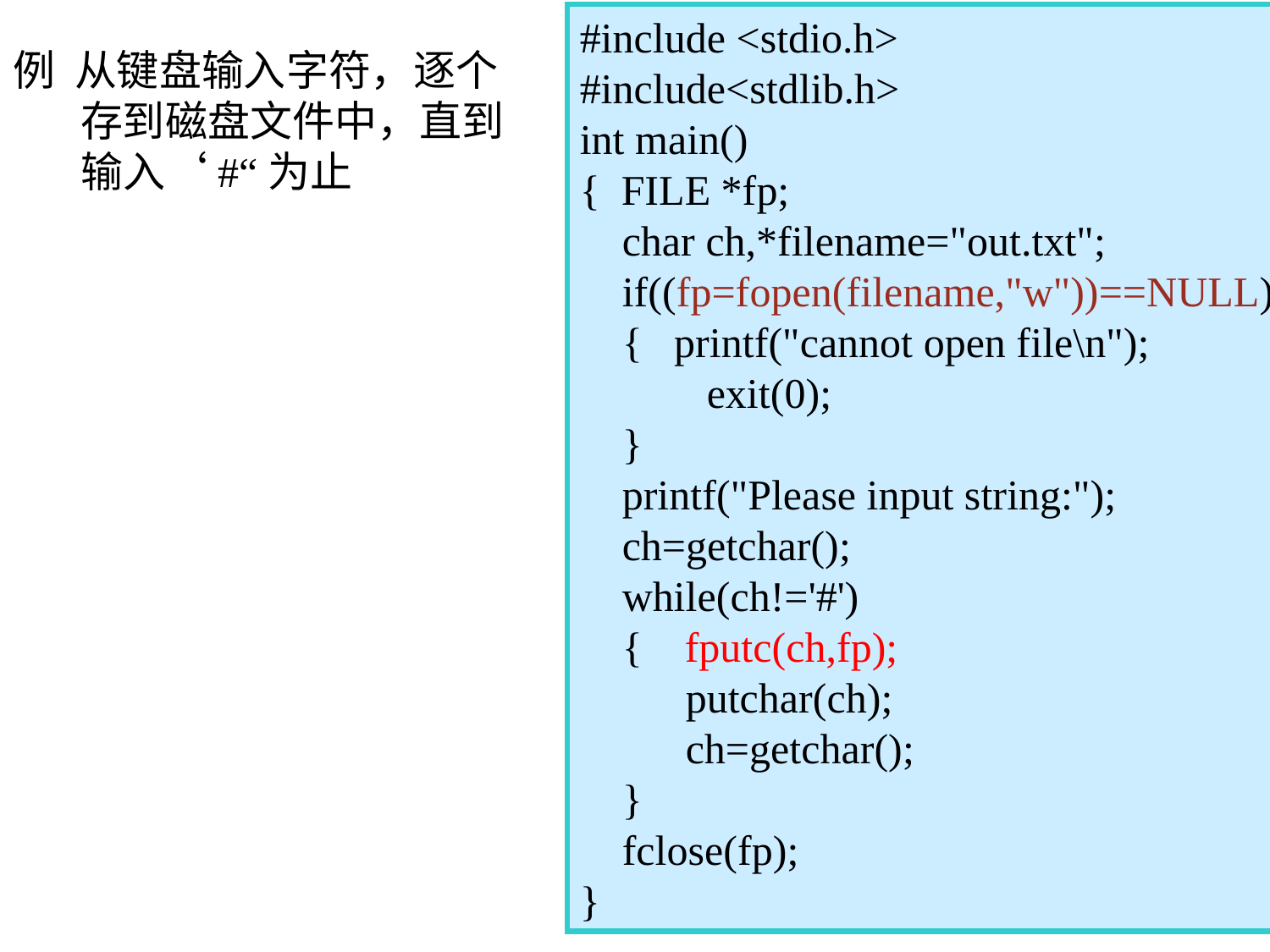

#include <stdio.h>
#include<stdlib.h>
int main()
{  FILE *fp;
    char ch,*filename="out.txt";
    if((fp=fopen(filename,"w"))==NULL)
    {   printf("cannot open file\n");
	exit(0);
    }
    printf("Please input string:");
    ch=getchar();
    while(ch!='#')
    {    fputc(ch,fp);
          putchar(ch);
          ch=getchar();
    }
    fclose(fp);
}
例  从键盘输入字符，逐个
      存到磁盘文件中，直到
      输入‘#“为止